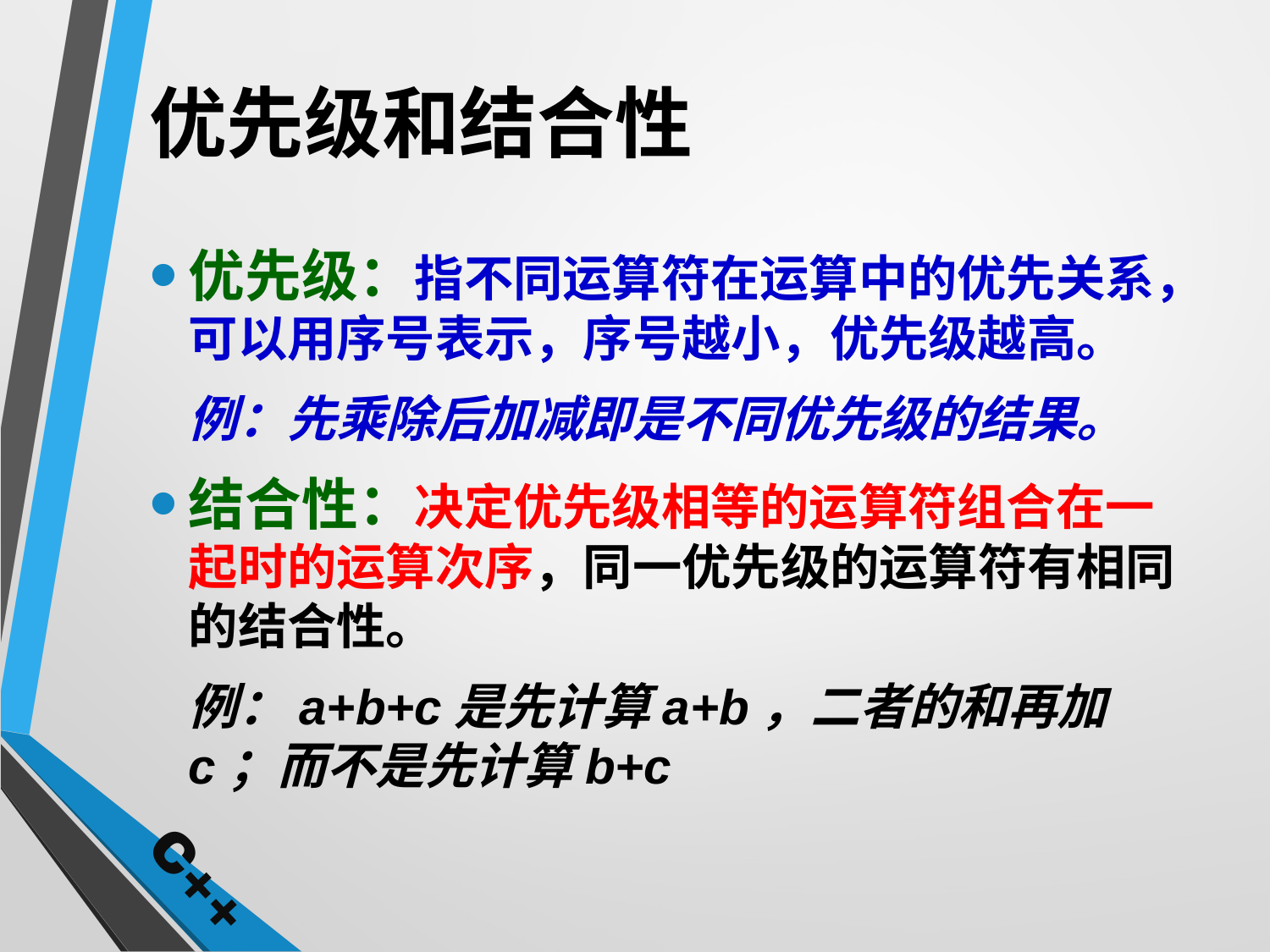

# 优先级和结合性
优先级：指不同运算符在运算中的优先关系，可以用序号表示，序号越小，优先级越高。
	例：先乘除后加减即是不同优先级的结果。
结合性：决定优先级相等的运算符组合在一起时的运算次序，同一优先级的运算符有相同的结合性。
	例：a+b+c是先计算a+b，二者的和再加c；而不是先计算b+c